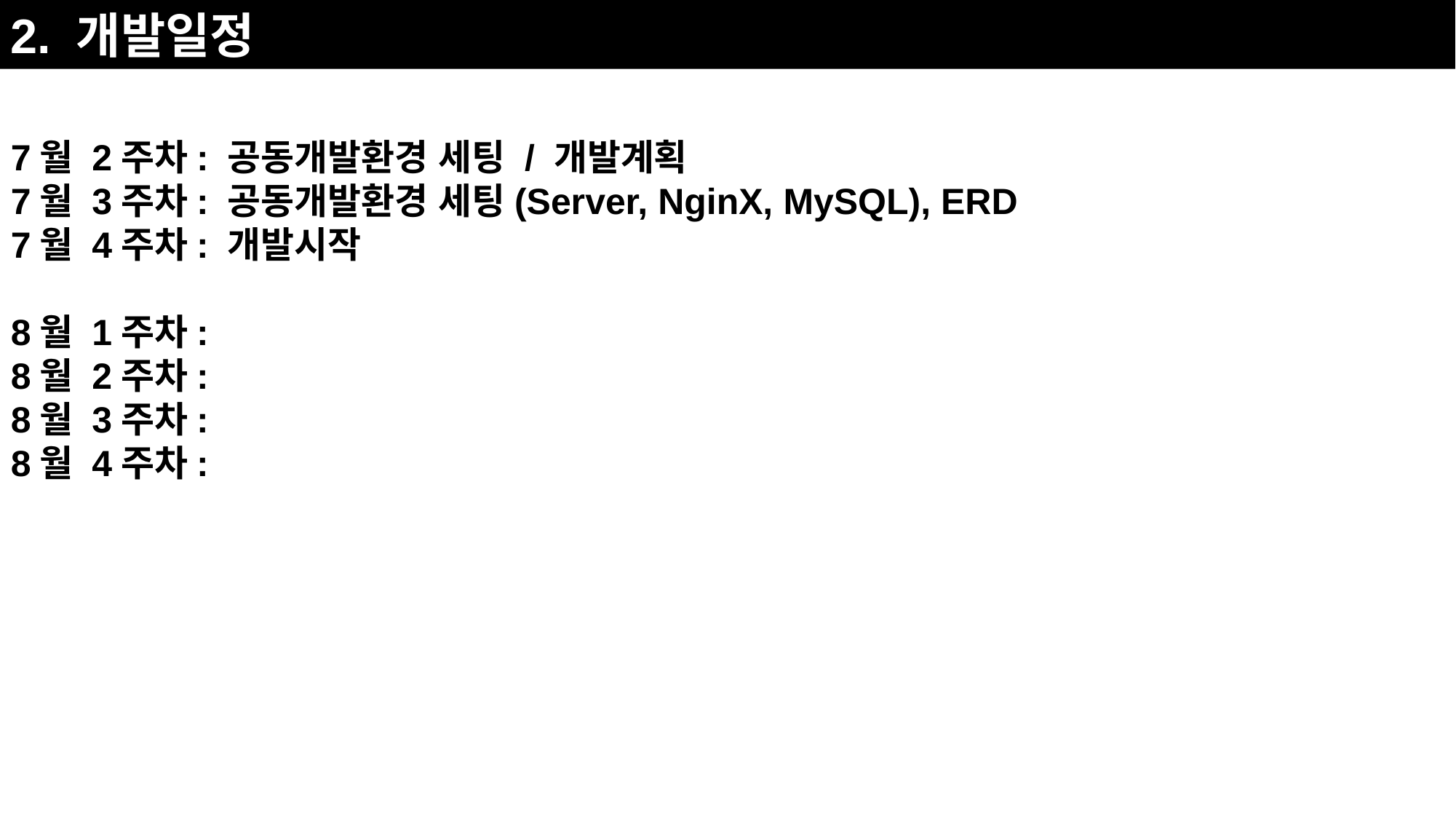

2. 개발일정
7월 2주차: 공동개발환경 세팅 / 개발계획
7월 3주차: 공동개발환경 세팅(Server, NginX, MySQL), ERD
7월 4주차: 개발시작

8월 1주차:
8월 2주차:
8월 3주차:
8월 4주차: